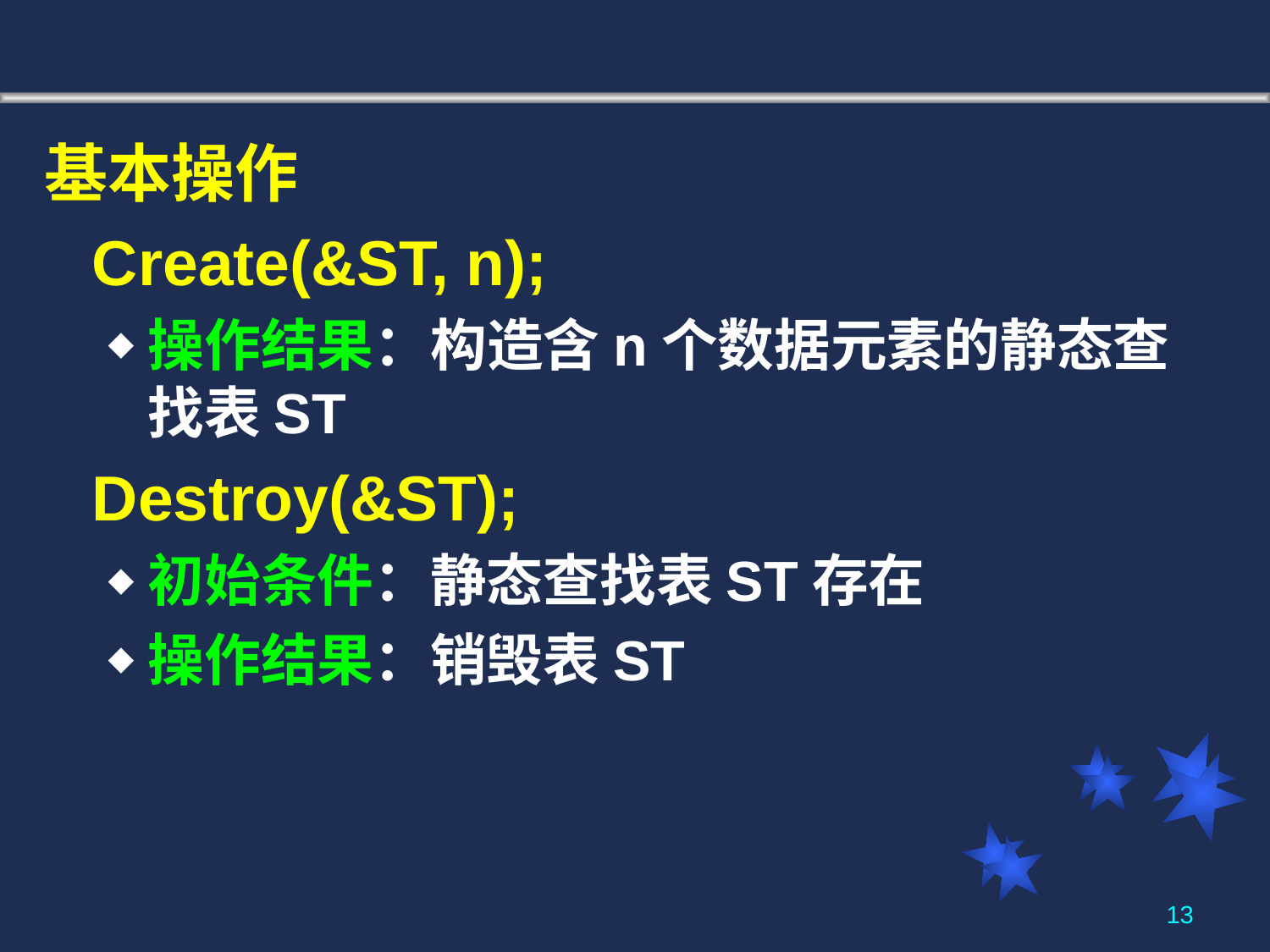

基本操作
	Create(&ST, n);
操作结果：构造含n个数据元素的静态查找表ST
	Destroy(&ST);
初始条件：静态查找表ST存在
操作结果：销毁表ST
13